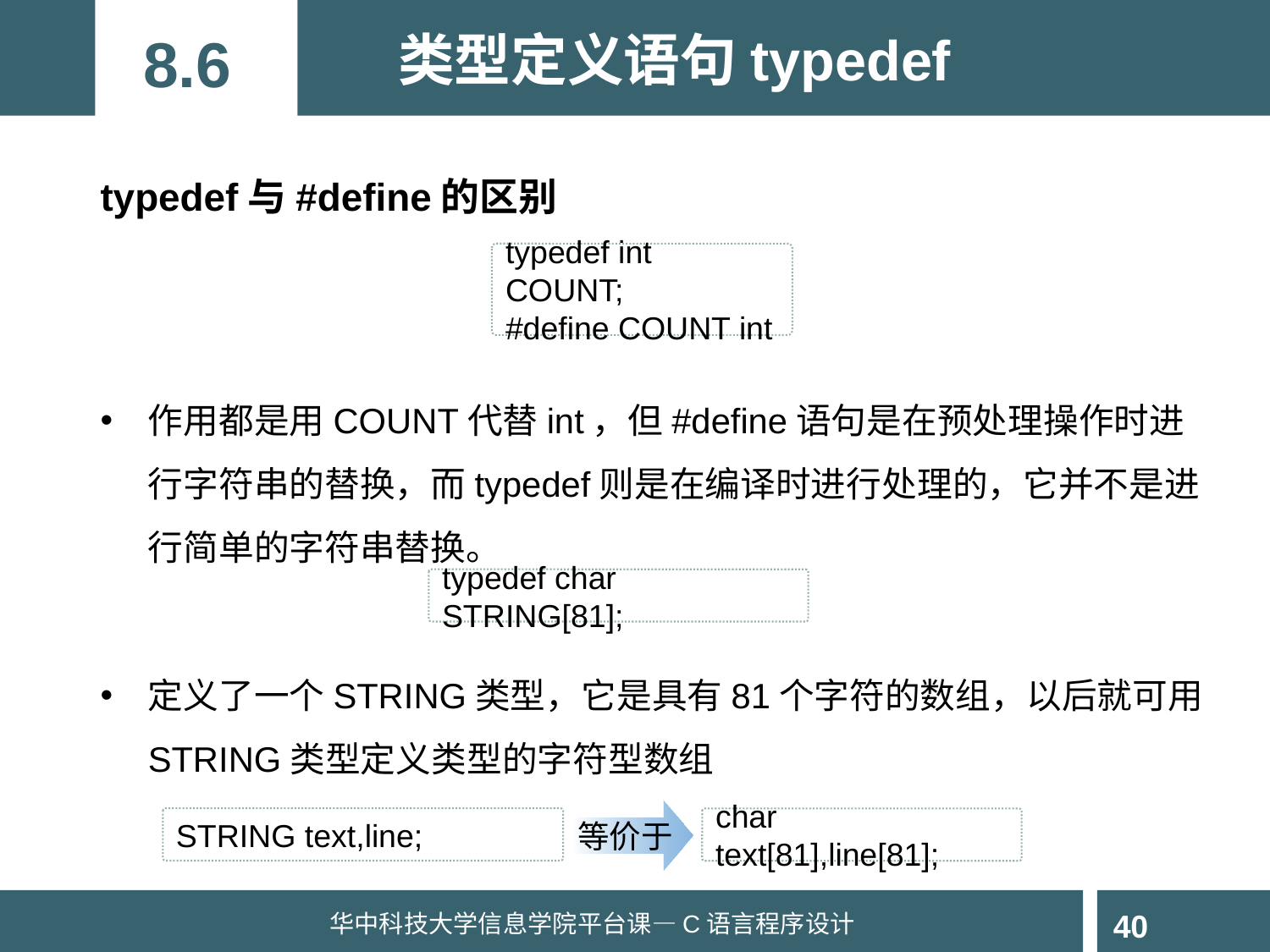

类型定义语句typedef
8.6
typedef与#define的区别

作用都是用COUNT代替int，但#define语句是在预处理操作时进行字符串的替换，而typedef则是在编译时进行处理的，它并不是进行简单的字符串替换。

定义了一个STRING类型，它是具有81个字符的数组，以后就可用STRING类型定义类型的字符型数组
typedef int COUNT;
#define COUNT int
typedef char STRING[81];
等价于
STRING text,line;
char text[81],line[81];